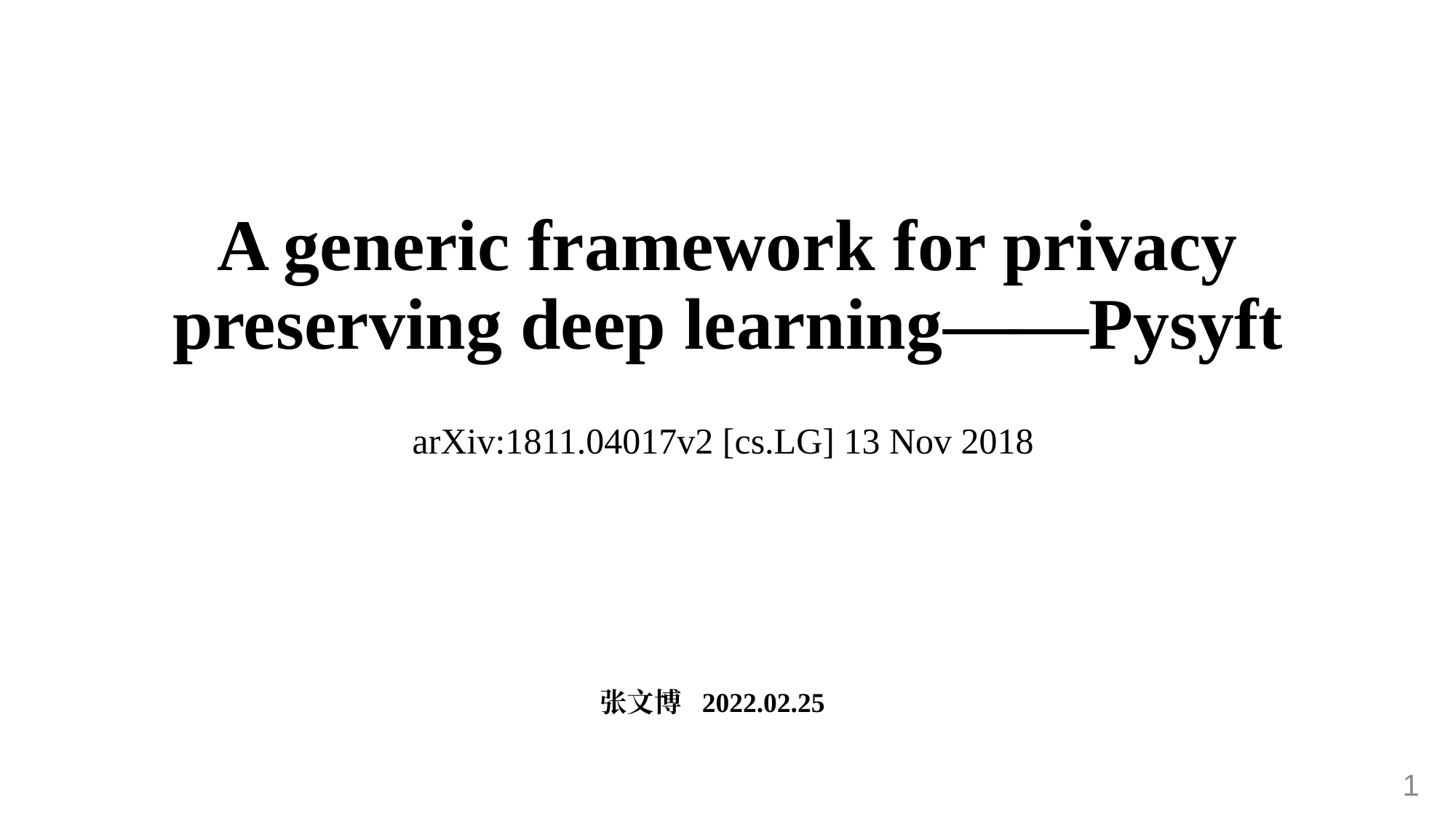

# A generic framework for privacy preserving deep learning——Pysyft
arXiv:1811.04017v2 [cs.LG] 13 Nov 2018
张文博  2022.02.25
1